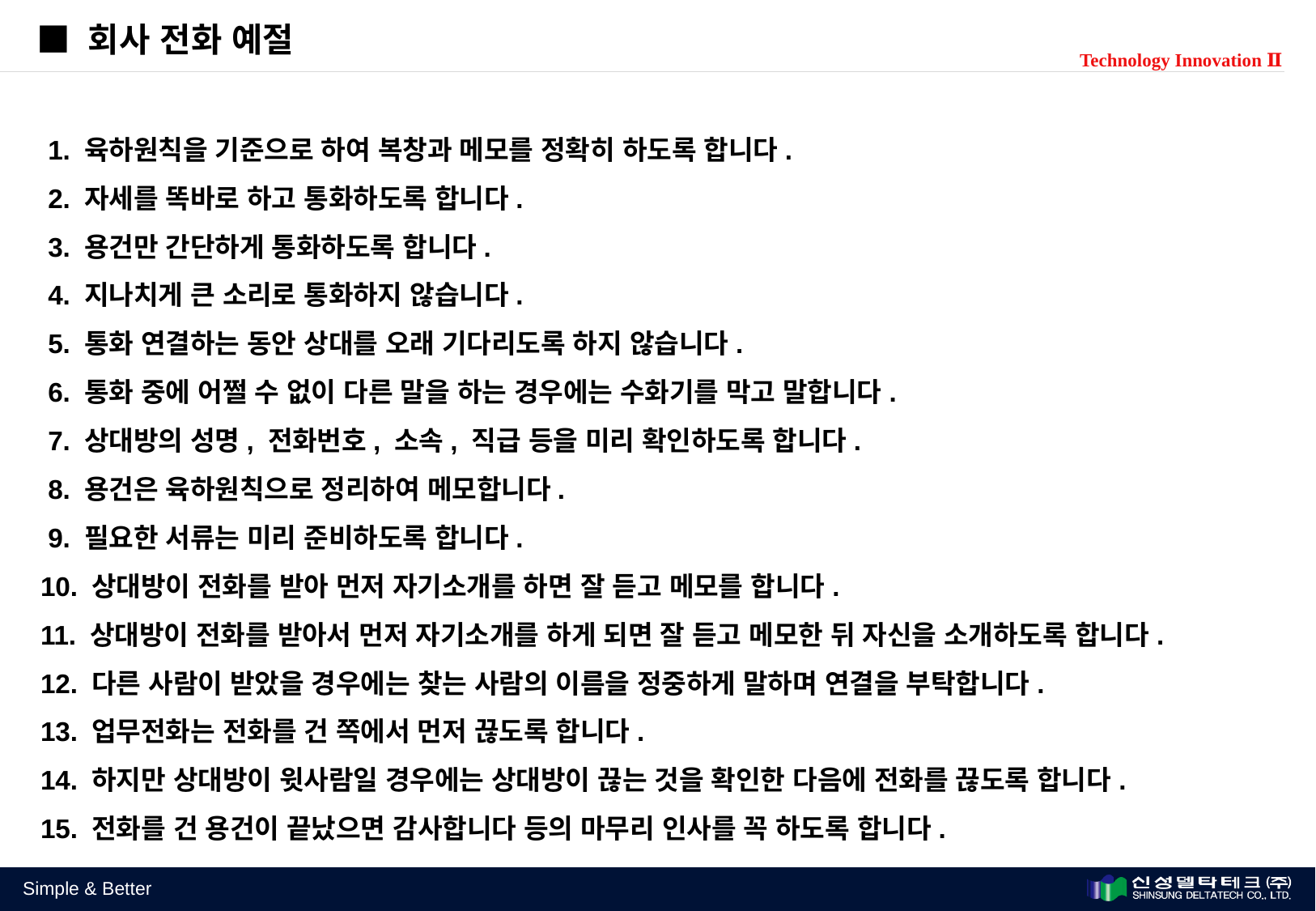

■ 회사 전화 예절
 1. 육하원칙을 기준으로 하여 복창과 메모를 정확히 하도록 합니다.
 2. 자세를 똑바로 하고 통화하도록 합니다.
 3. 용건만 간단하게 통화하도록 합니다.
 4. 지나치게 큰 소리로 통화하지 않습니다.
 5. 통화 연결하는 동안 상대를 오래 기다리도록 하지 않습니다.
 6. 통화 중에 어쩔 수 없이 다른 말을 하는 경우에는 수화기를 막고 말합니다.
 7. 상대방의 성명, 전화번호, 소속, 직급 등을 미리 확인하도록 합니다.
 8. 용건은 육하원칙으로 정리하여 메모합니다.
 9. 필요한 서류는 미리 준비하도록 합니다.
10. 상대방이 전화를 받아 먼저 자기소개를 하면 잘 듣고 메모를 합니다.
11. 상대방이 전화를 받아서 먼저 자기소개를 하게 되면 잘 듣고 메모한 뒤 자신을 소개하도록 합니다.
12. 다른 사람이 받았을 경우에는 찾는 사람의 이름을 정중하게 말하며 연결을 부탁합니다.
13. 업무전화는 전화를 건 쪽에서 먼저 끊도록 합니다.
14. 하지만 상대방이 윗사람일 경우에는 상대방이 끊는 것을 확인한 다음에 전화를 끊도록 합니다.
15. 전화를 건 용건이 끝났으면 감사합니다 등의 마무리 인사를 꼭 하도록 합니다.